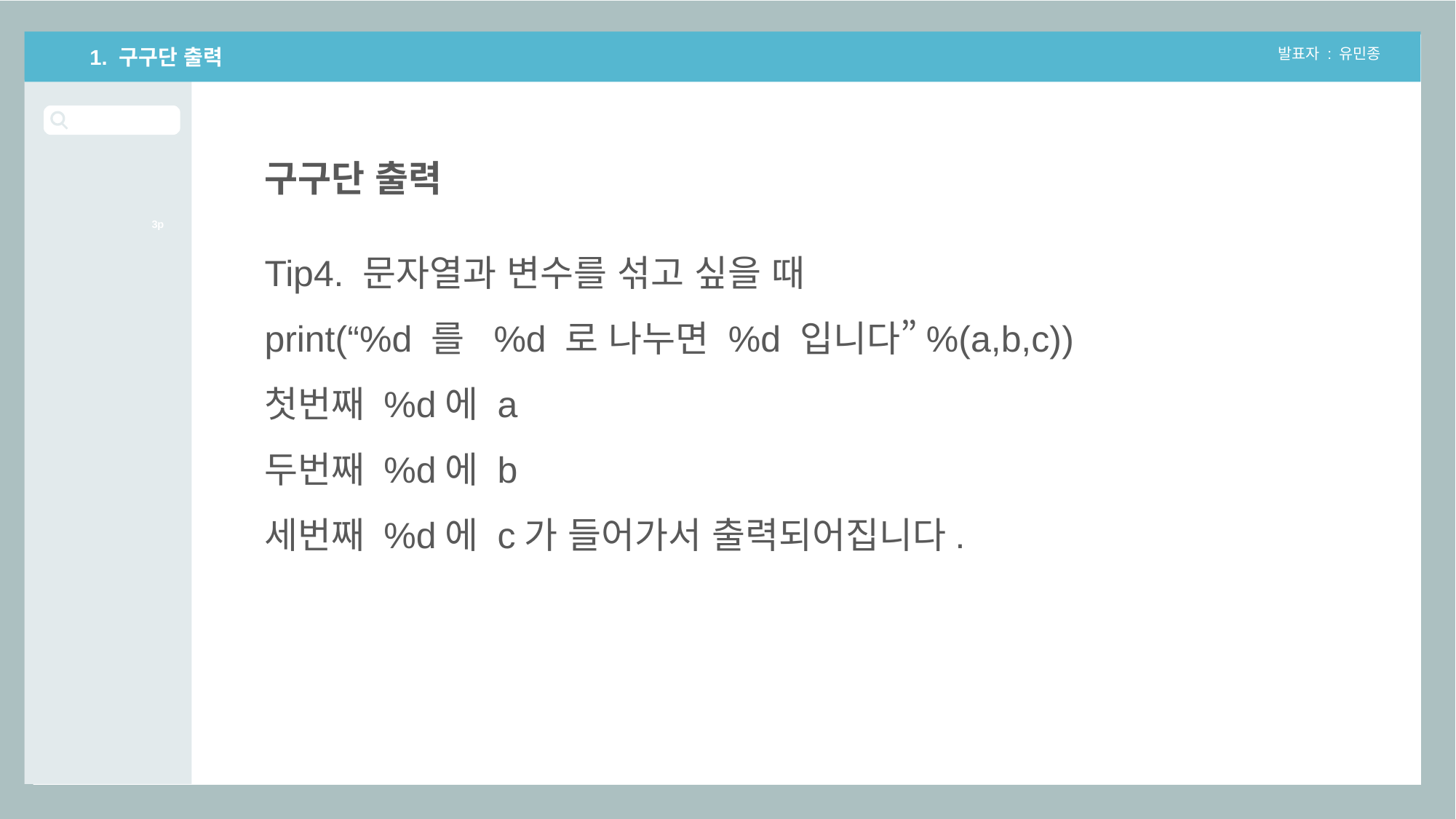

1. 구구단 출력
발표자 : 유민종

구구단 출력
3p
Tip4. 문자열과 변수를 섞고 싶을 때
print(“%d 를  %d 로 나누면 %d 입니다”%(a,b,c))
첫번째 %d에 a
두번째 %d에 b
세번째 %d에 c가 들어가서 출력되어집니다.